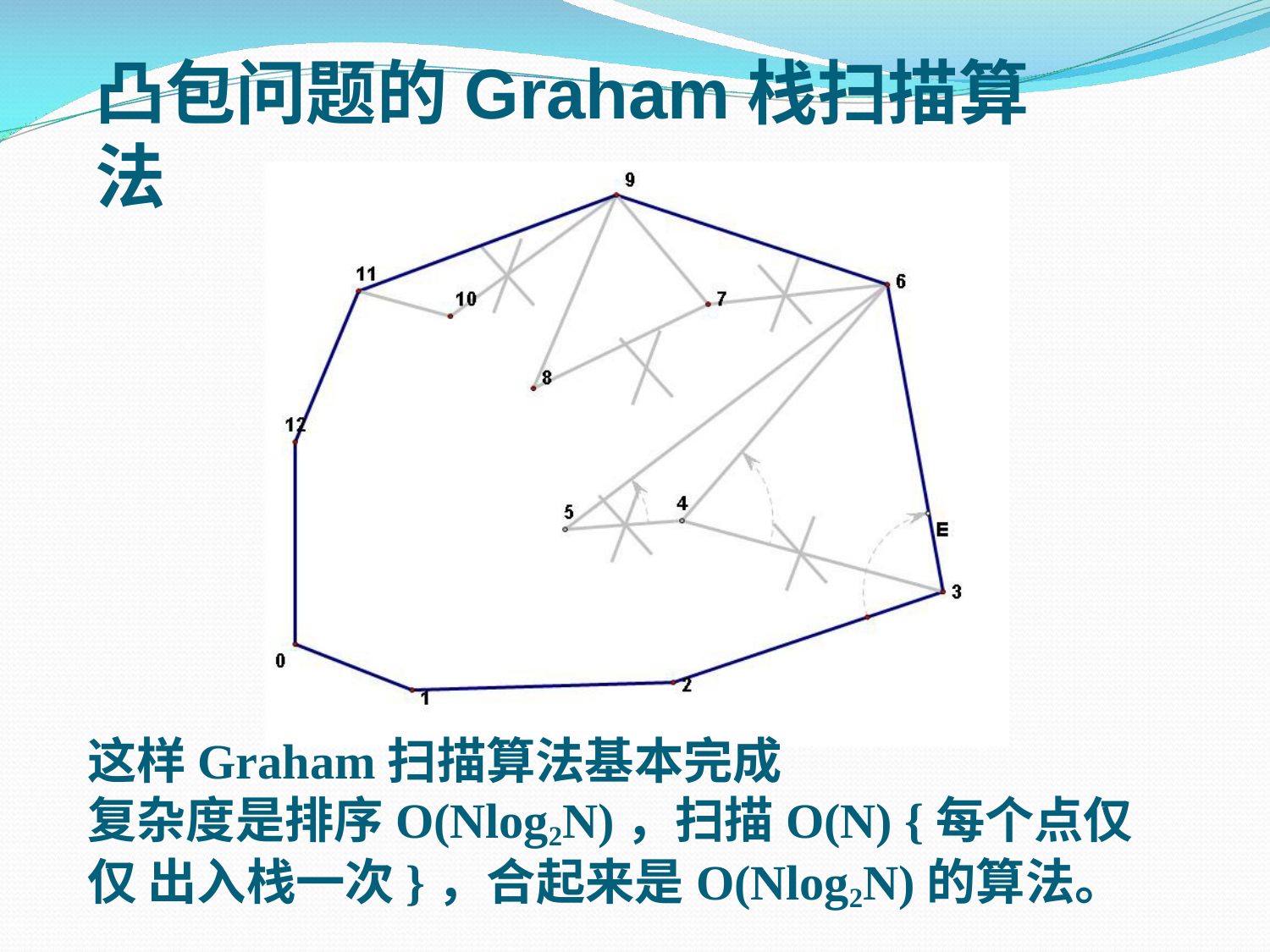

# 凸包问题的Graham栈扫描算法

这样Graham扫描算法基本完成
复杂度是排序O(Nlog2N)，扫描O(N) {每个点仅仅 出入栈一次}，合起来是O(Nlog2N)的算法。